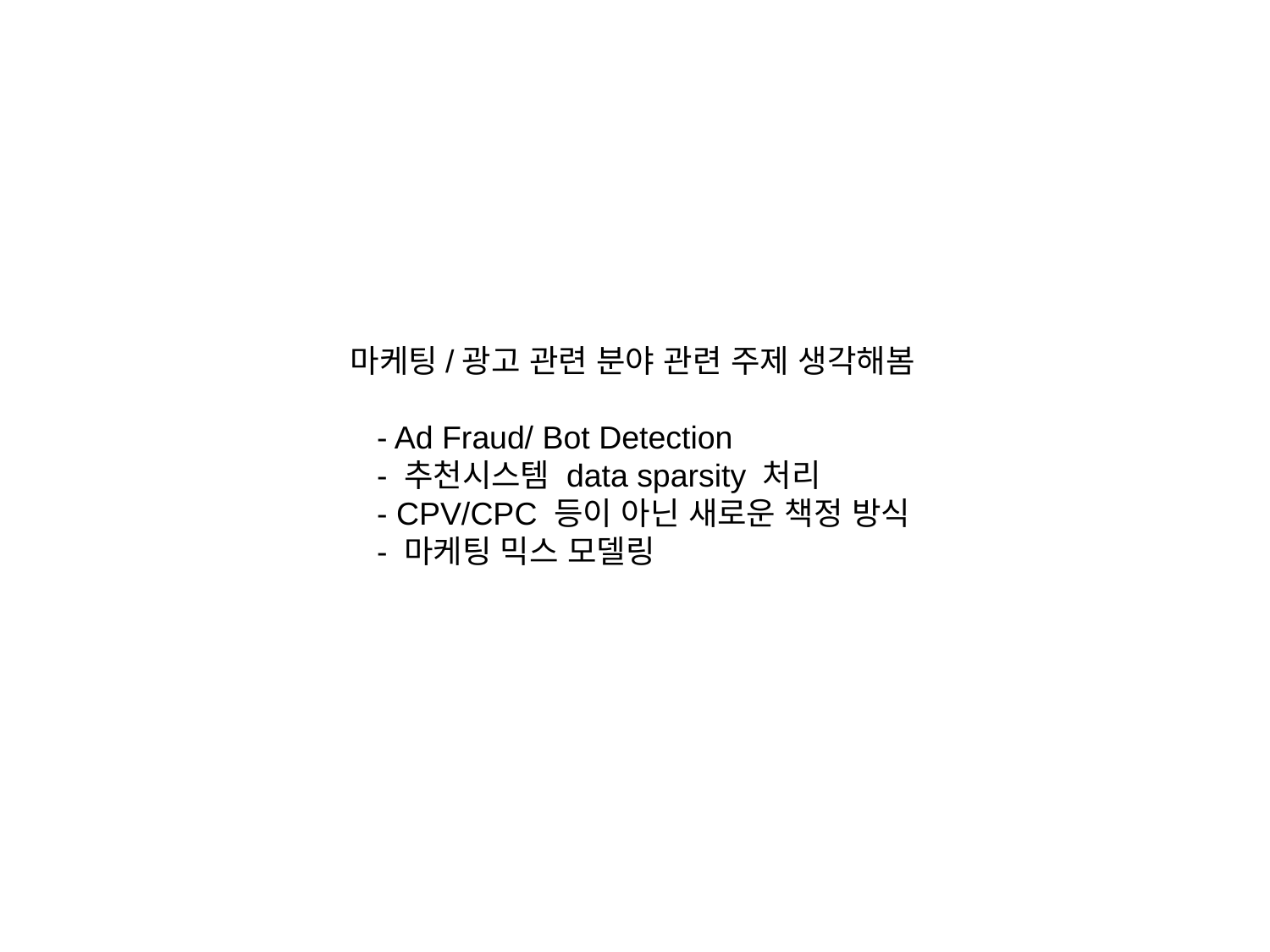

마케팅/광고 관련 분야 관련 주제 생각해봄

   - Ad Fraud/ Bot Detection
   - 추천시스템 data sparsity 처리
   - CPV/CPC 등이 아닌 새로운 책정 방식
   - 마케팅 믹스 모델링